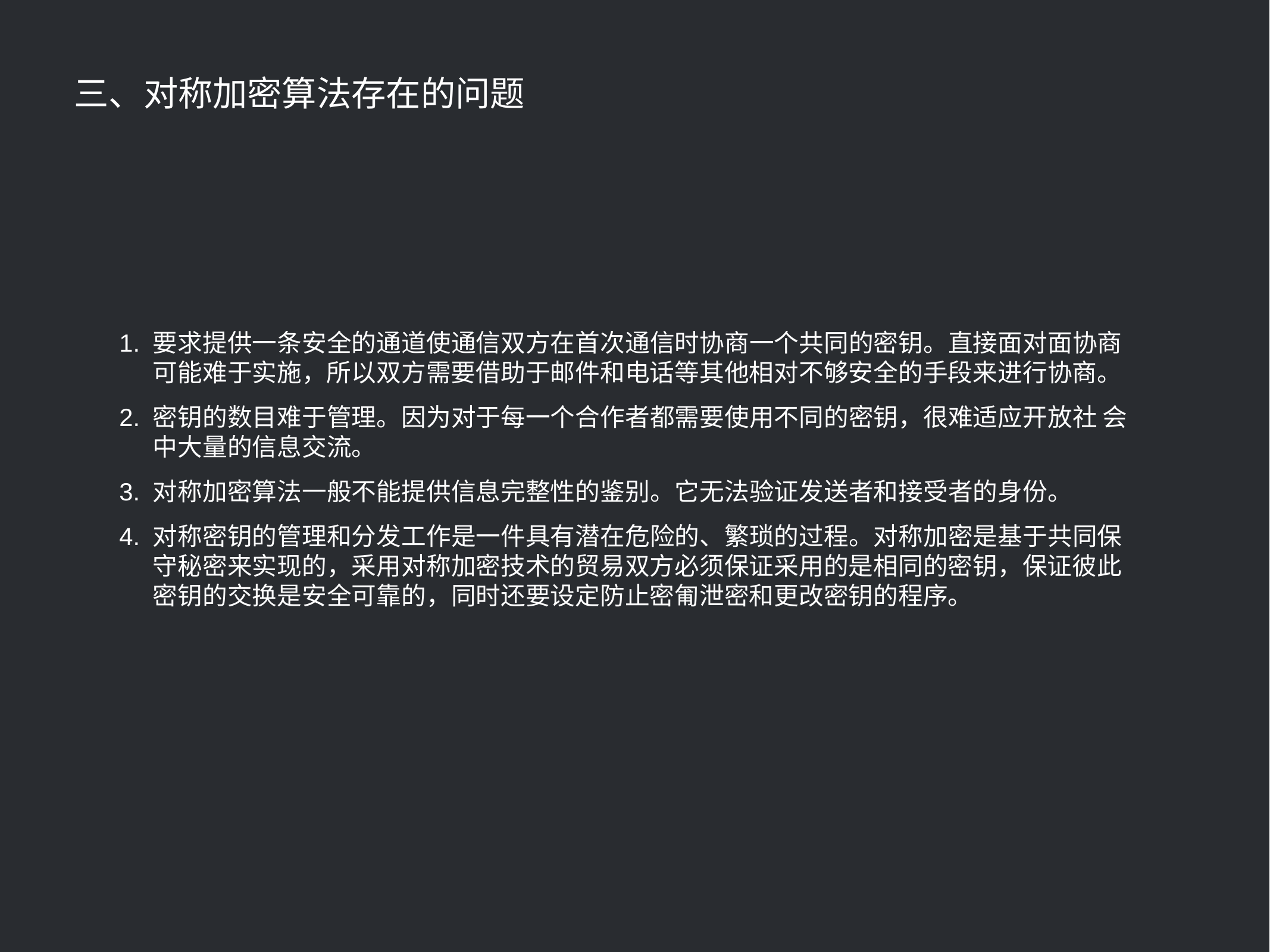

三、对称加密算法存在的问题
要求提供一条安全的通道使通信双方在首次通信时协商一个共同的密钥。直接面对面协商可能难于实施，所以双方需要借助于邮件和电话等其他相对不够安全的手段来进行协商。
密钥的数目难于管理。因为对于每一个合作者都需要使用不同的密钥，很难适应开放社 会中大量的信息交流。
对称加密算法一般不能提供信息完整性的鉴别。它无法验证发送者和接受者的身份。
对称密钥的管理和分发工作是一件具有潜在危险的、繁琐的过程。对称加密是基于共同保守秘密来实现的，采用对称加密技术的贸易双方必须保证采用的是相同的密钥，保证彼此密钥的交换是安全可靠的，同时还要设定防止密匍泄密和更改密钥的程序。